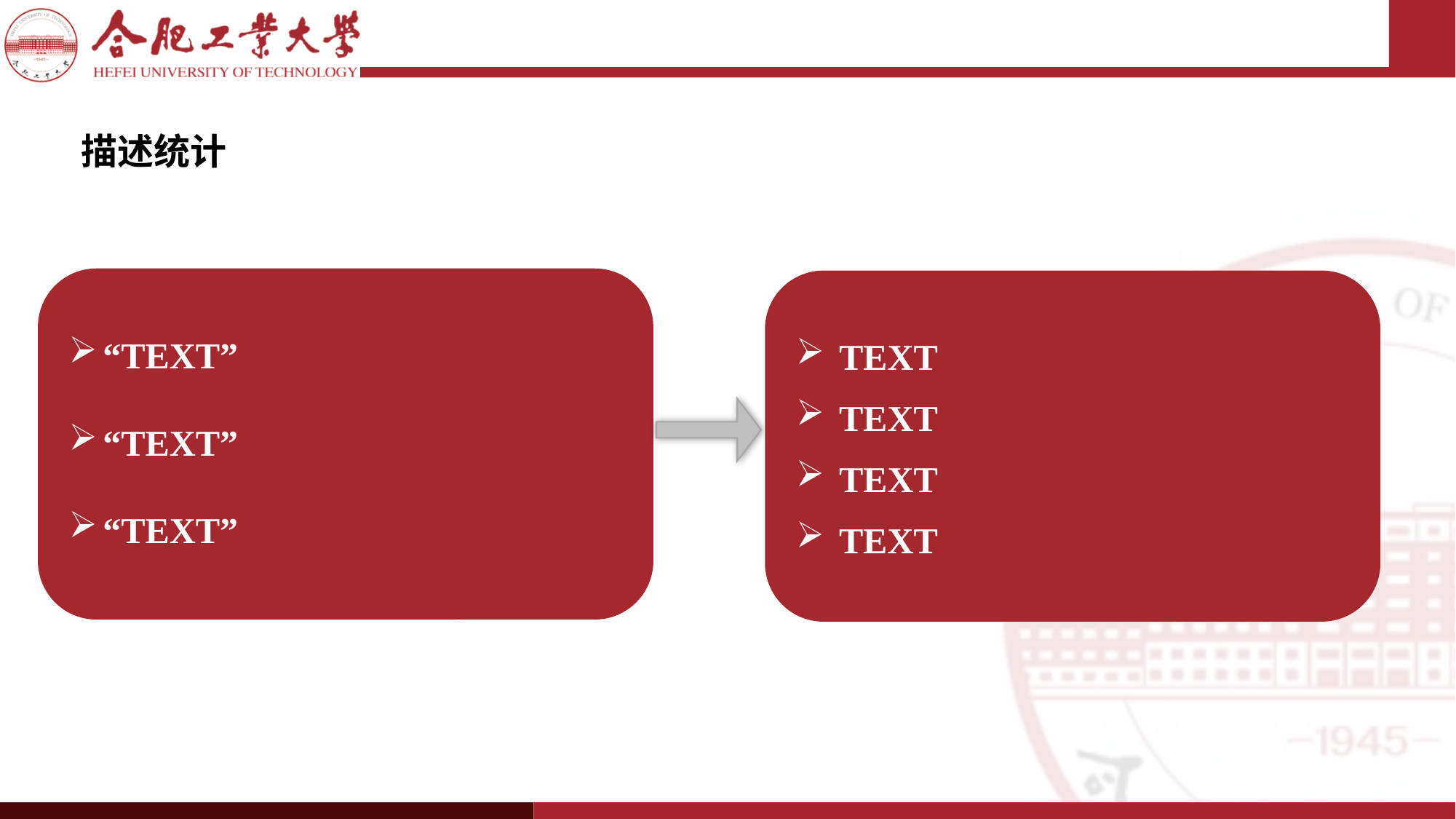

描述统计

“TEXT”

“TEXT”

“TEXT”

 TEXT
 TEXT
 TEXT
 TEXT